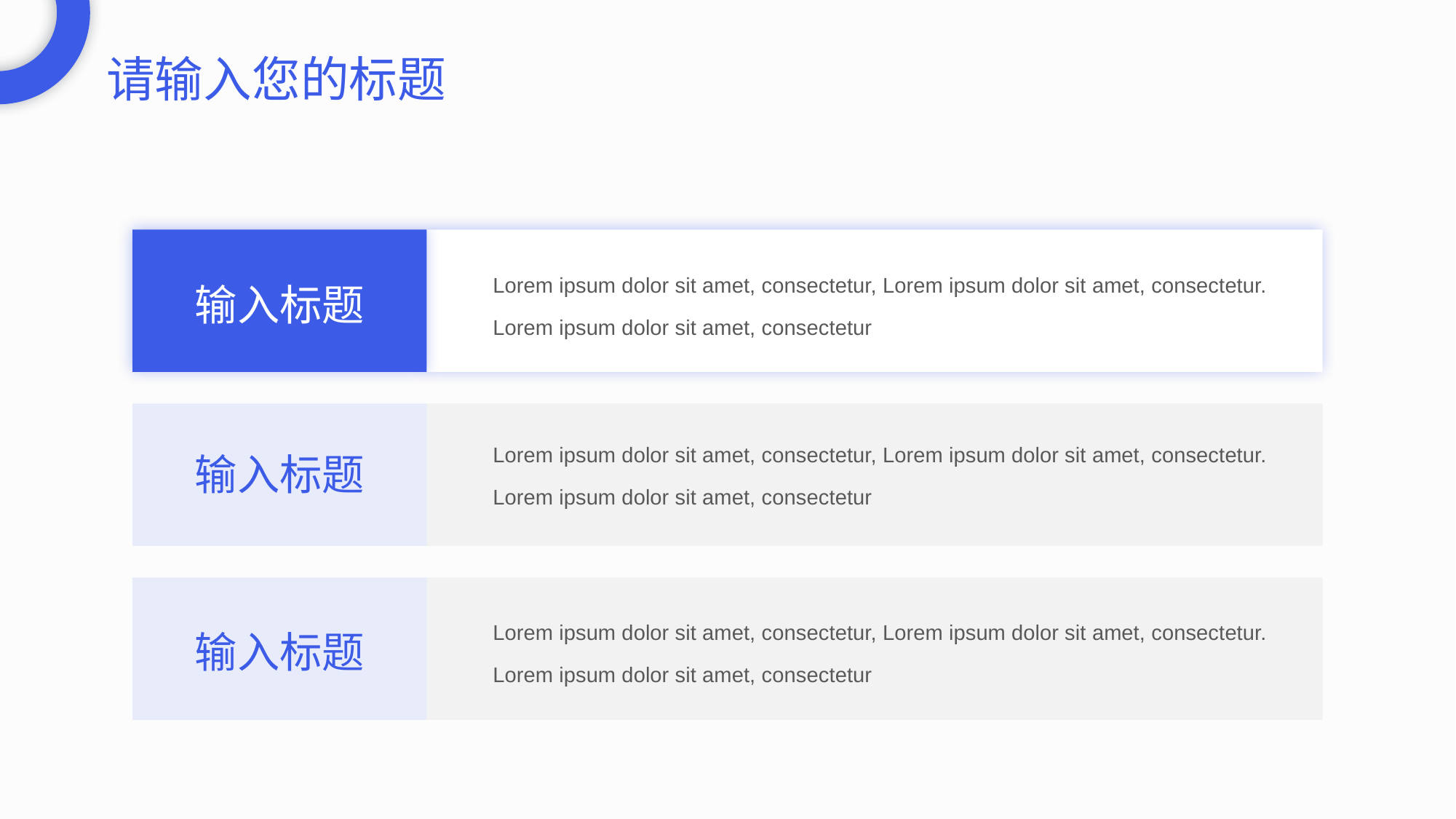

请输入您的标题

Lorem ipsum dolor sit amet, consectetur, Lorem ipsum dolor sit amet, consectetur.
Lorem ipsum dolor sit amet, consectetur

输入标题

Lorem ipsum dolor sit amet, consectetur, Lorem ipsum dolor sit amet, consectetur.
Lorem ipsum dolor sit amet, consectetur

输入标题

Lorem ipsum dolor sit amet, consectetur, Lorem ipsum dolor sit amet, consectetur.
Lorem ipsum dolor sit amet, consectetur

输入标题